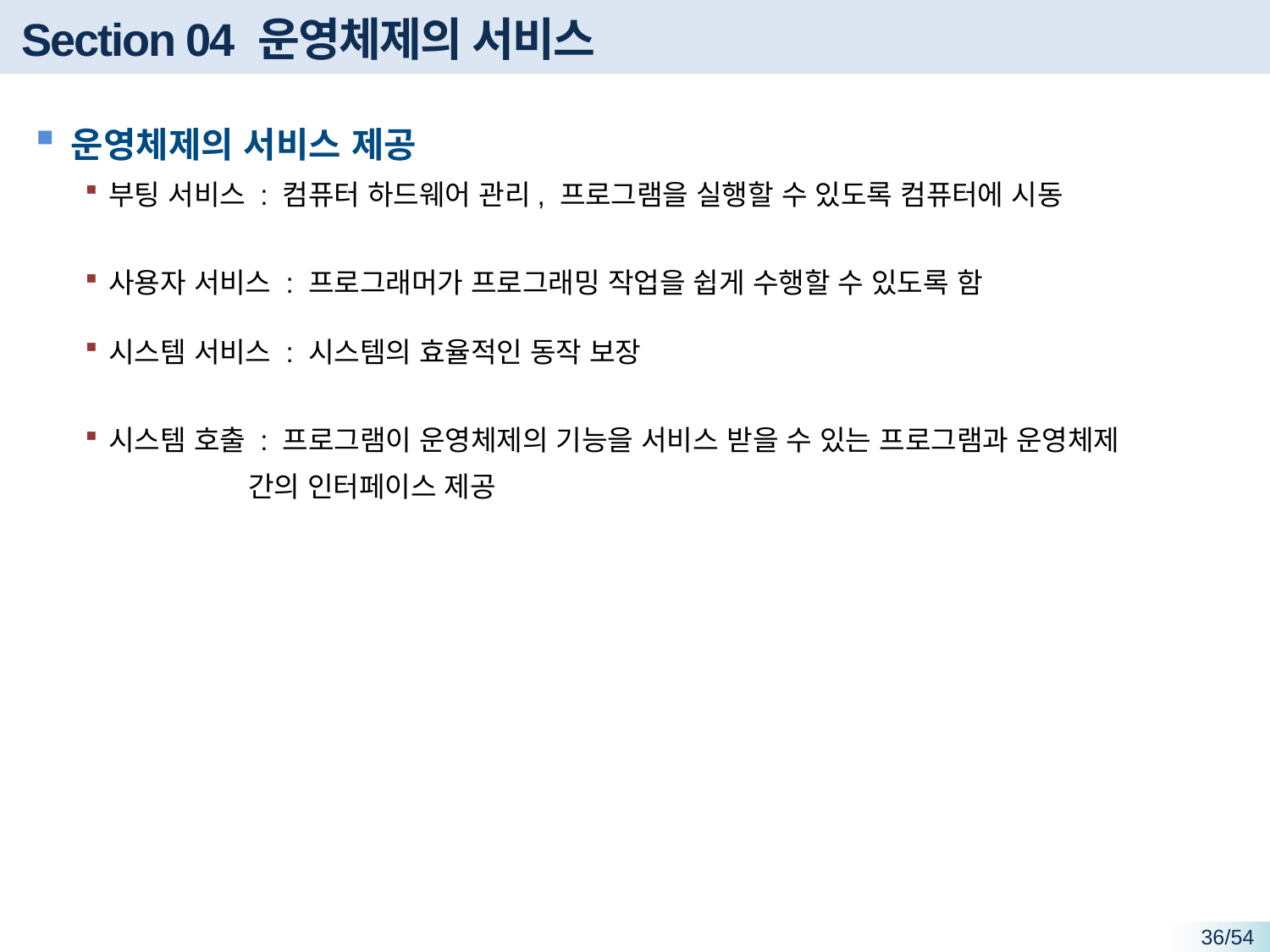

# Section 04 운영체제의 서비스
운영체제의 서비스 제공
부팅 서비스 : 컴퓨터 하드웨어 관리, 프로그램을 실행할 수 있도록 컴퓨터에 시동

사용자 서비스 : 프로그래머가 프로그래밍 작업을 쉽게 수행할 수 있도록 함

시스템 서비스 : 시스템의 효율적인 동작 보장

시스템 호출 : 프로그램이 운영체제의 기능을 서비스 받을 수 있는 프로그램과 운영체제
                    간의 인터페이스 제공